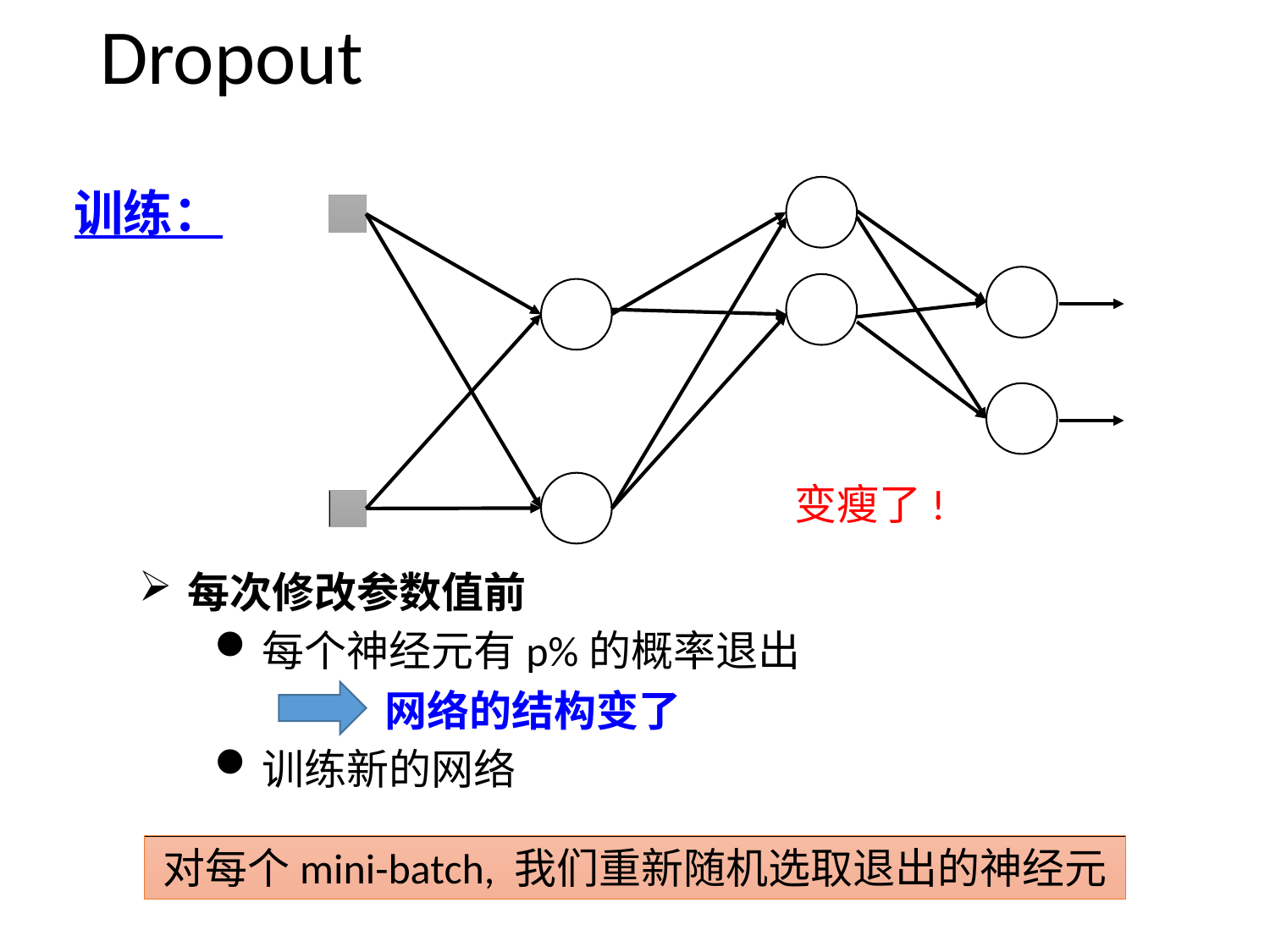

# Dropout
训练：

变瘦了!

每次修改参数值前
每个神经元有p%的概率退出
网络的结构变了

训练新的网络
对每个mini-batch, 我们重新随机选取退出的神经元